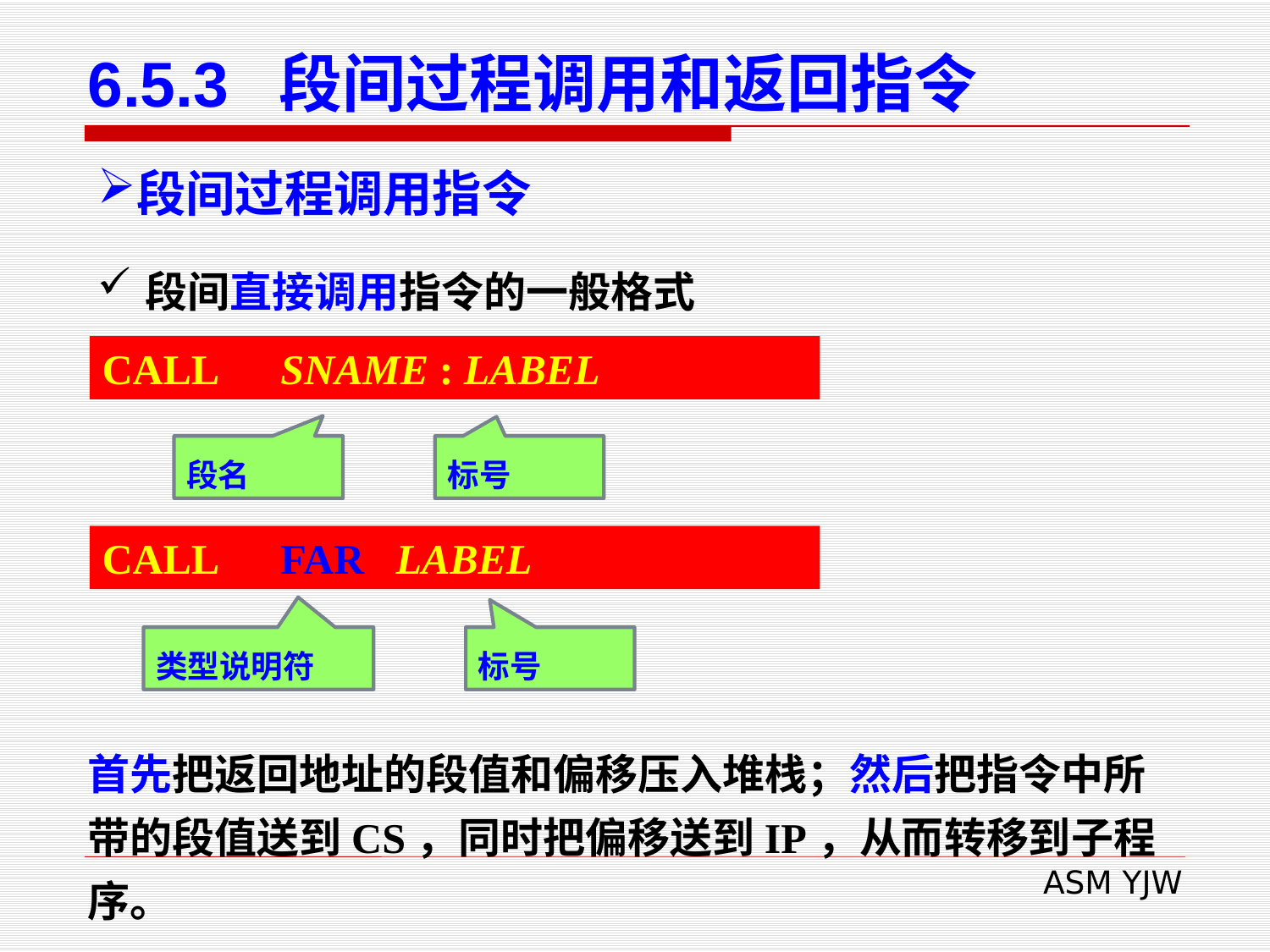

# 6.5.3  段间过程调用和返回指令
段间过程调用指令
段间直接调用指令的一般格式
CALL      SNAME : LABEL
段名
标号
CALL      FAR   LABEL
类型说明符
标号
首先把返回地址的段值和偏移压入堆栈；然后把指令中所带的段值送到CS，同时把偏移送到IP，从而转移到子程序。